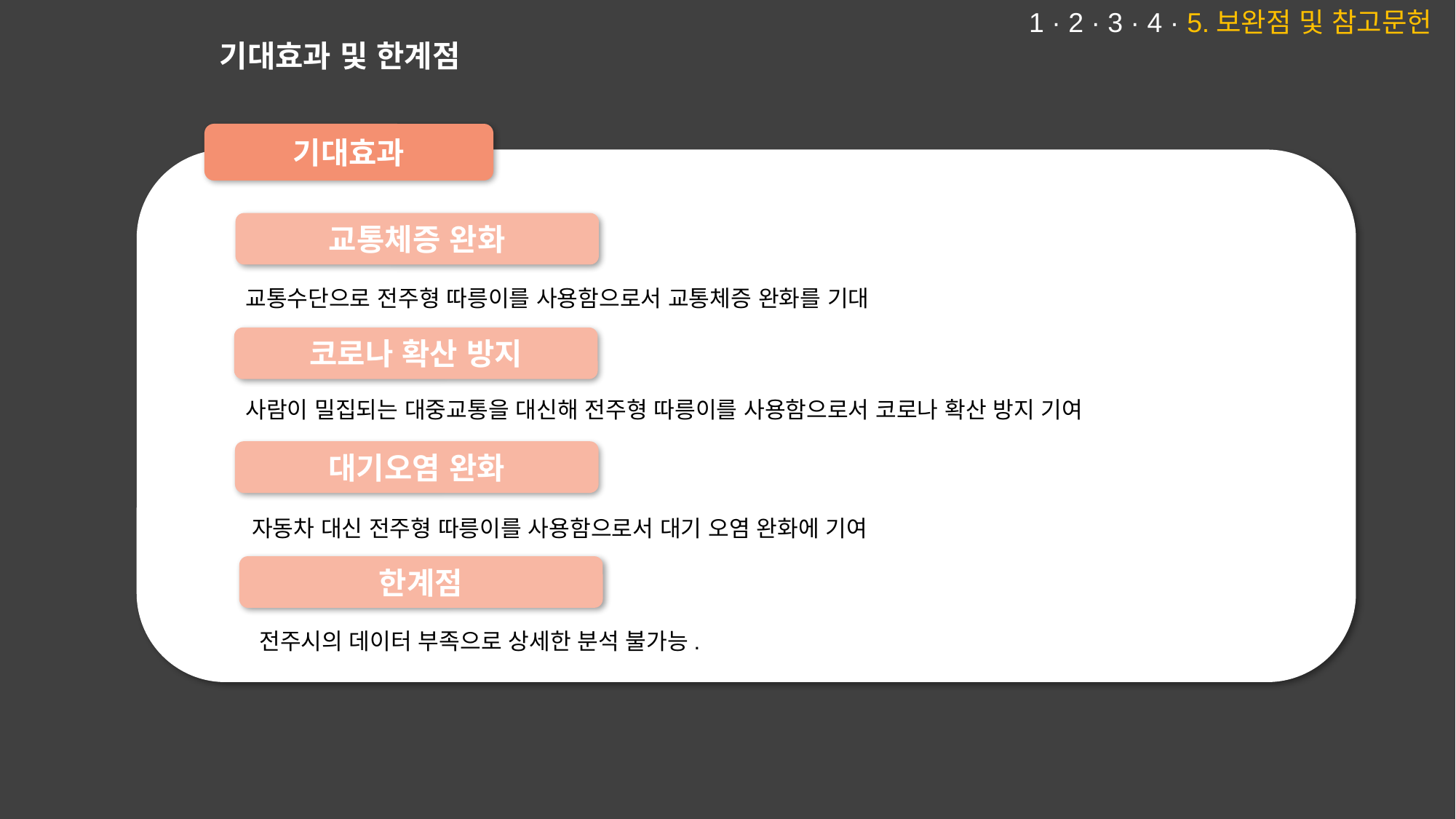

1 · 2 · 3 · 4 · 5.보완점 및 참고문헌
# 기대효과 및 한계점
기대효과

교통체증 완화
교통수단으로 전주형 따릉이를 사용함으로서 교통체증 완화를 기대
코로나 확산 방지
사람이 밀집되는 대중교통을 대신해 전주형 따릉이를 사용함으로서 코로나 확산 방지 기여
대기오염 완화
자동차 대신 전주형 따릉이를 사용함으로서 대기 오염 완화에 기여
한계점
전주시의 데이터 부족으로 상세한 분석 불가능.